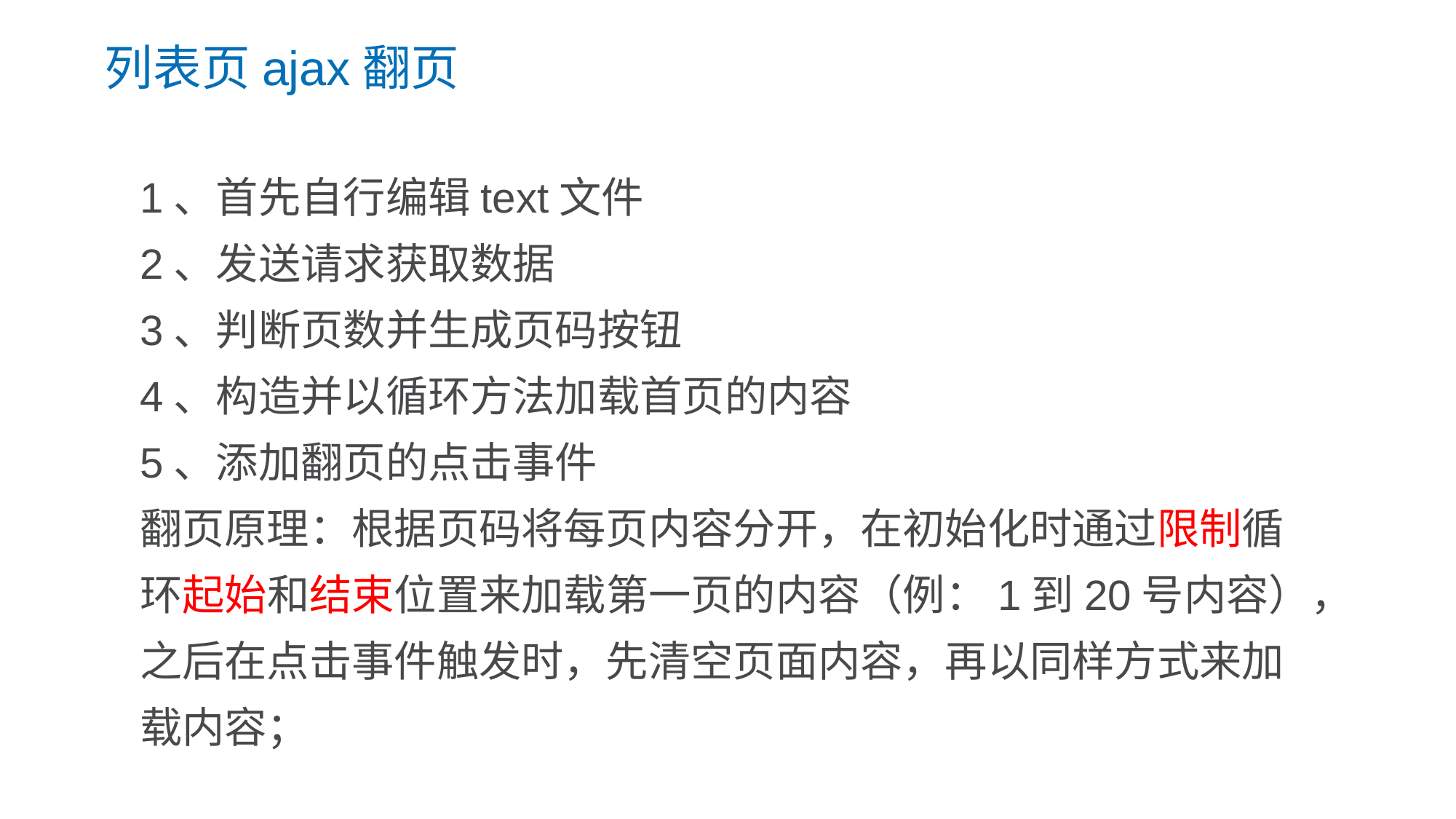

列表页ajax翻页
1、首先自行编辑text文件
2、发送请求获取数据
3、判断页数并生成页码按钮
4、构造并以循环方法加载首页的内容
5、添加翻页的点击事件
翻页原理：根据页码将每页内容分开，在初始化时通过限制循环起始和结束位置来加载第一页的内容（例：1到20号内容），之后在点击事件触发时，先清空页面内容，再以同样方式来加载内容；